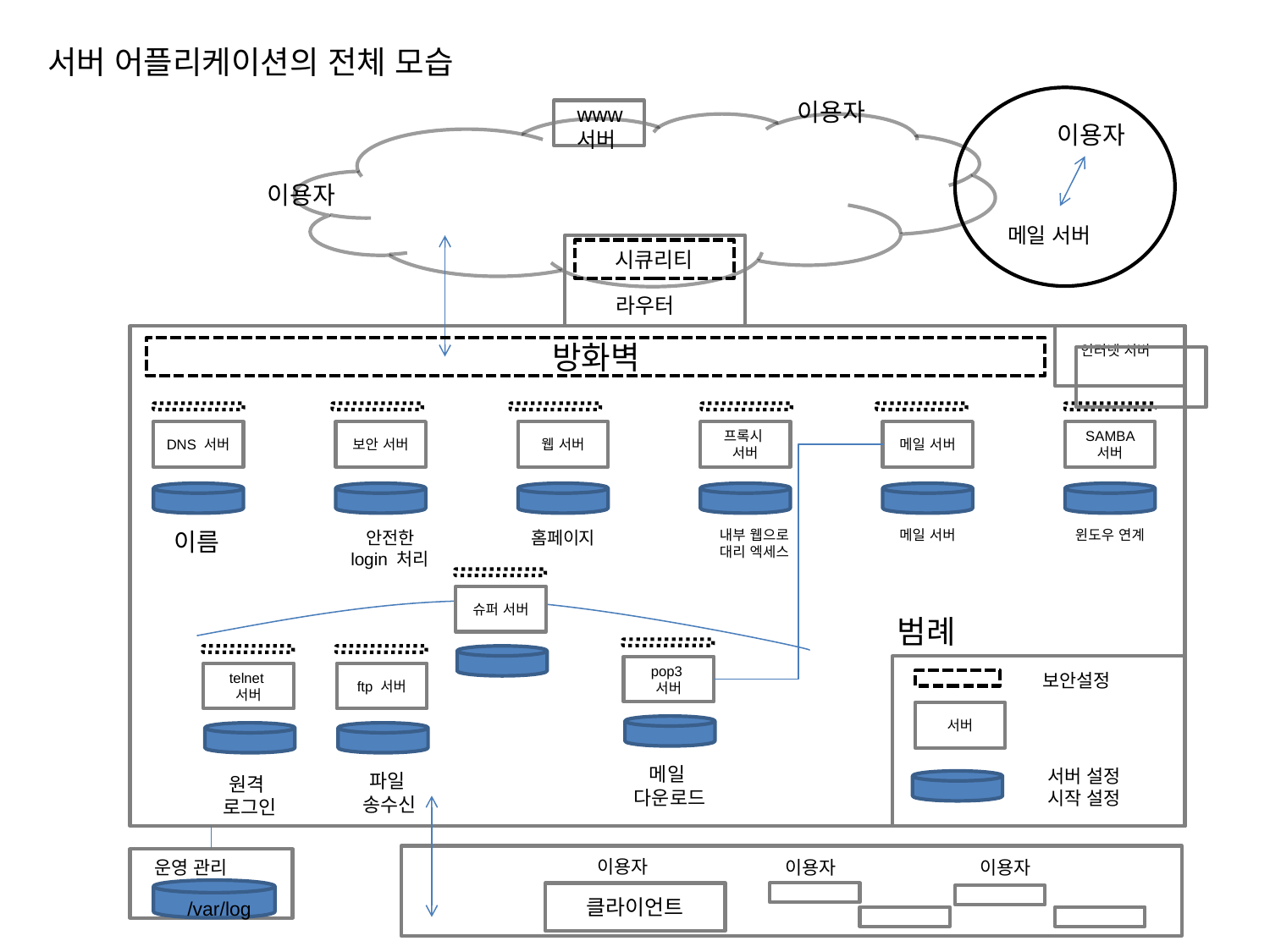

서버 어플리케이션의 전체 모습

이용자
www
서버

이용자
이용자
메일 서버

시큐리티
라우터

인터넷 서버
방화벽

DNS 서버
보안 서버
웹 서버
프록시
서버
메일 서버
SAMBA 서버

이름
안전한 login 처리
홈페이지
내부 웹으로 대리 엑세스
메일 서버
윈도우 연계

슈퍼 서버

범례

pop3
서버
telnet
서버
ftp 서버
보안설정

서버

메일
다운로드
서버 설정
시작 설정
파일
송수신
원격
로그인

이용자
운영 관리
이용자
이용자

클라이언트
/var/log